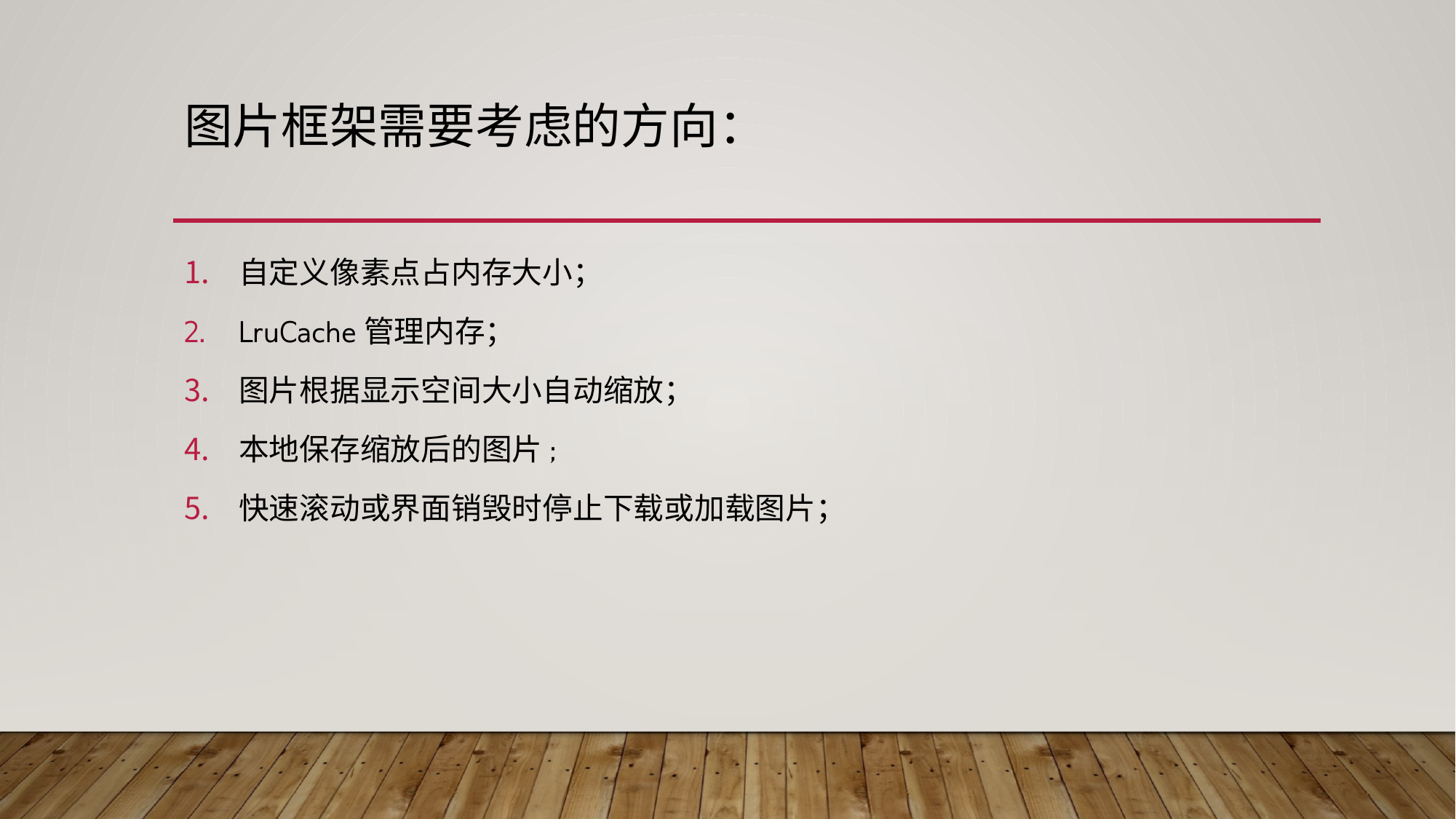

# 图片框架需要考虑的方向：
自定义像素点占内存大小；
LruCache管理内存；
图片根据显示空间大小自动缩放；
本地保存缩放后的图片;
快速滚动或界面销毁时停止下载或加载图片；